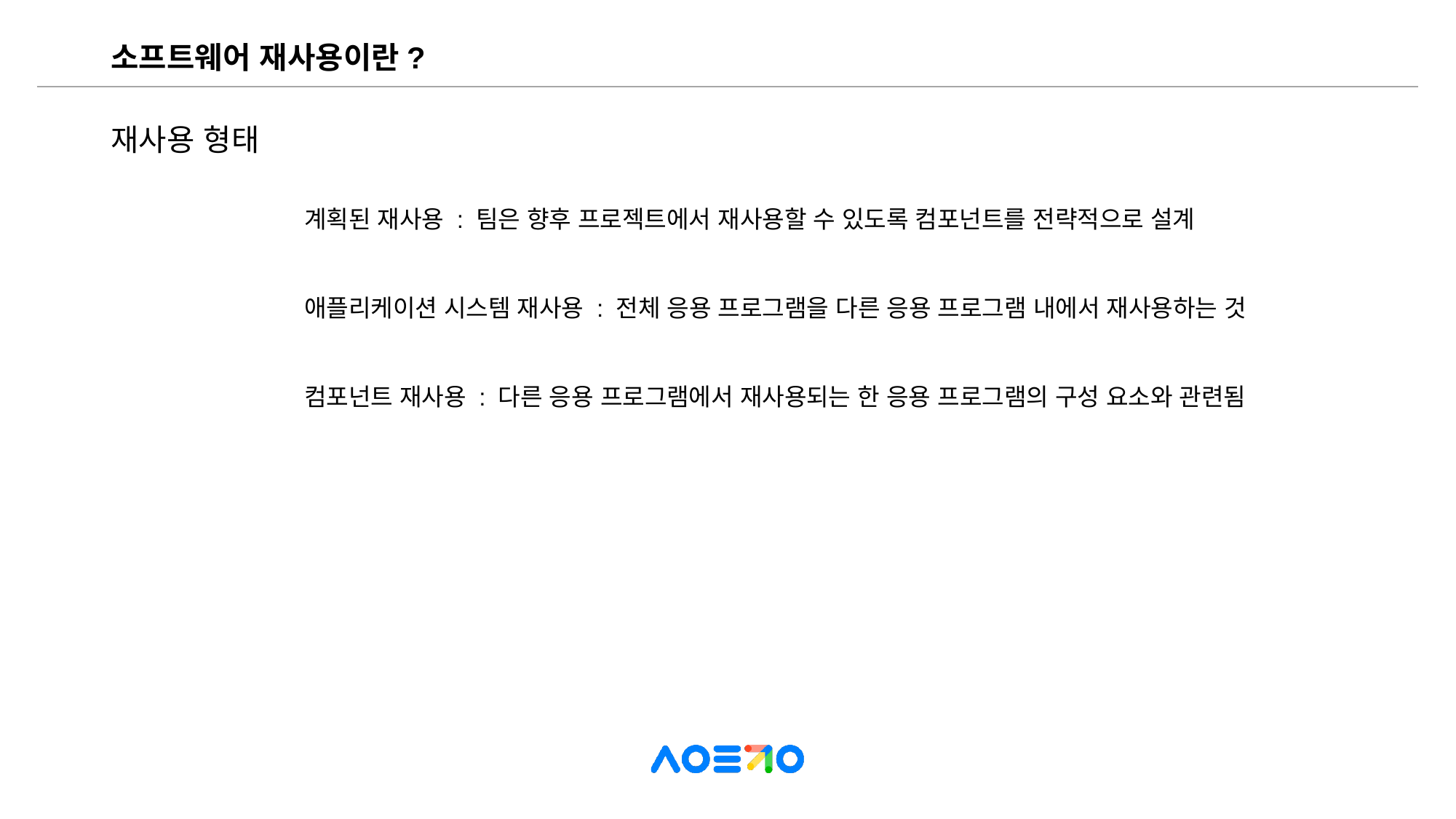

# 소프트웨어 재사용이란?
재사용 형태

계획된 재사용 : 팀은 향후 프로젝트에서 재사용할 수 있도록 컴포넌트를 전략적으로 설계

애플리케이션 시스템 재사용 : 전체 응용 프로그램을 다른 응용 프로그램 내에서 재사용하는 것

컴포넌트 재사용 : 다른 응용 프로그램에서 재사용되는 한 응용 프로그램의 구성 요소와 관련됨